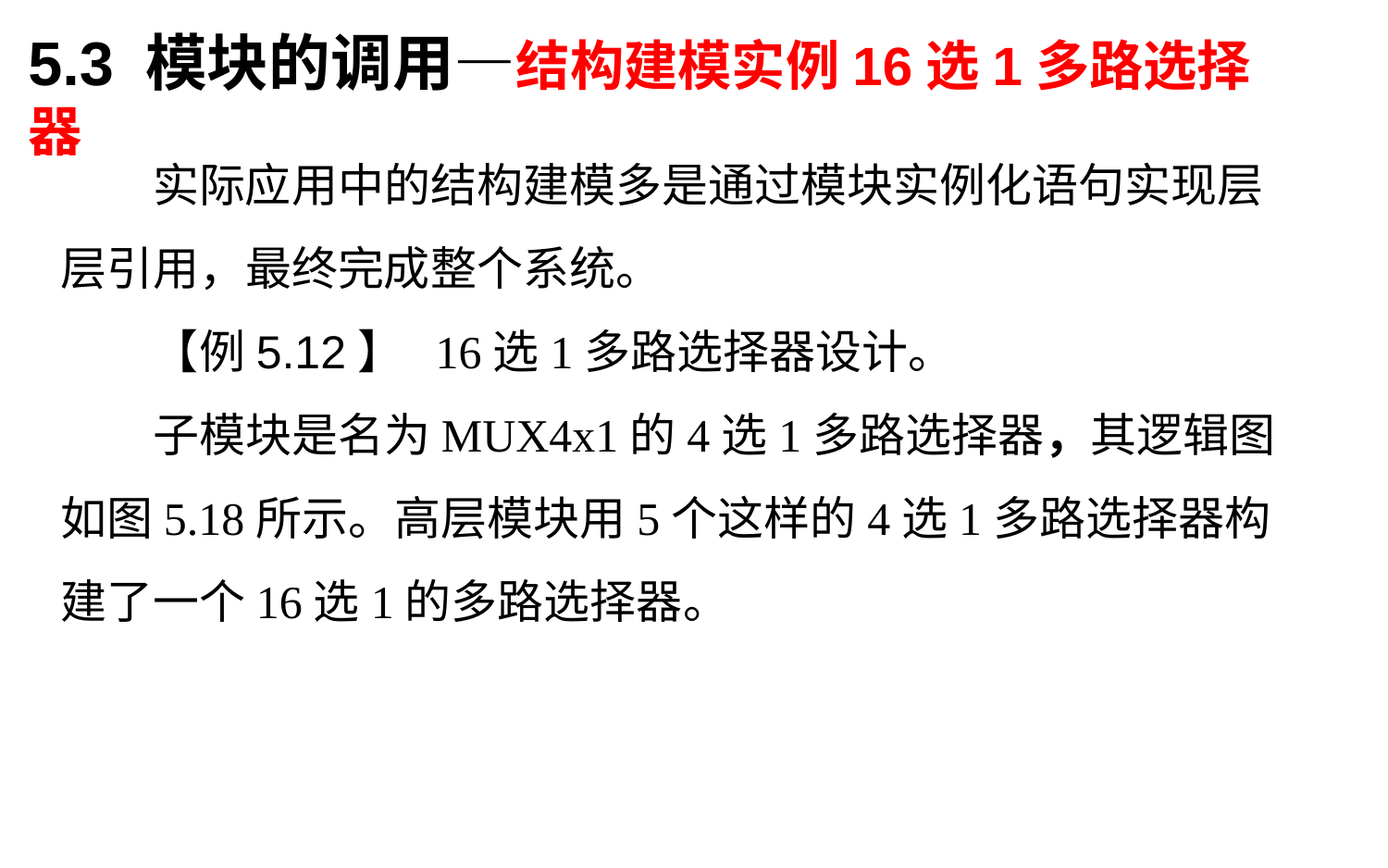

5.3 模块的调用—结构建模实例16选1多路选择器
# 实际应用中的结构建模多是通过模块实例化语句实现层层引用，最终完成整个系统。 　　【例5.12】  16选1多路选择器设计。 　　子模块是名为MUX4x1的4选1多路选择器，其逻辑图如图5.18所示。高层模块用5个这样的4选1多路选择器构建了一个16选1的多路选择器。